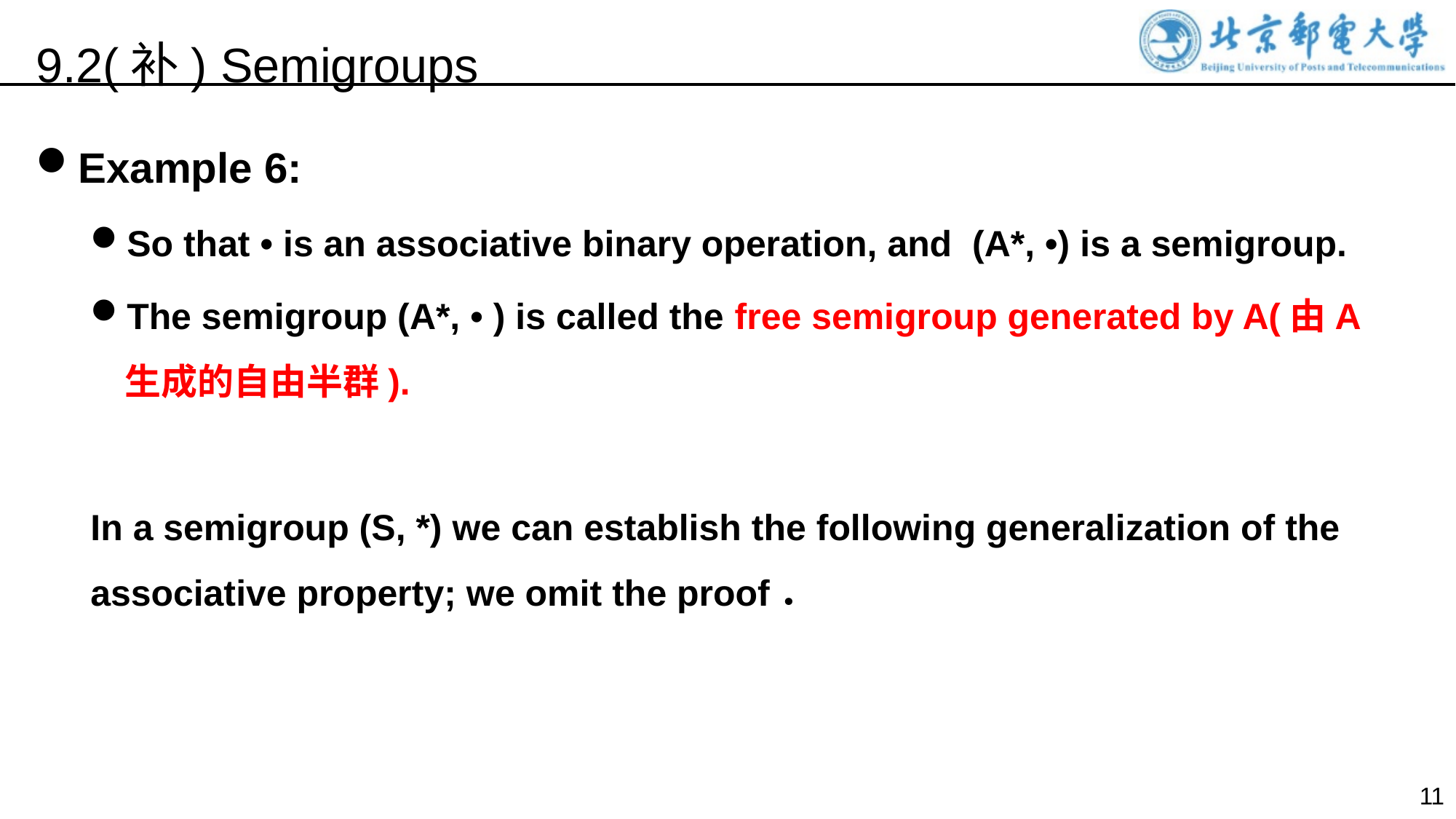

9.2(补) Semigroups
Example 6:
So that • is an associative binary operation, and  (A*, •) is a semigroup.
The semigroup (A*, • ) is called the free semigroup generated by A(由A生成的自由半群).

In a semigroup (S, *) we can establish the following generalization of the associative property; we omit the proof．